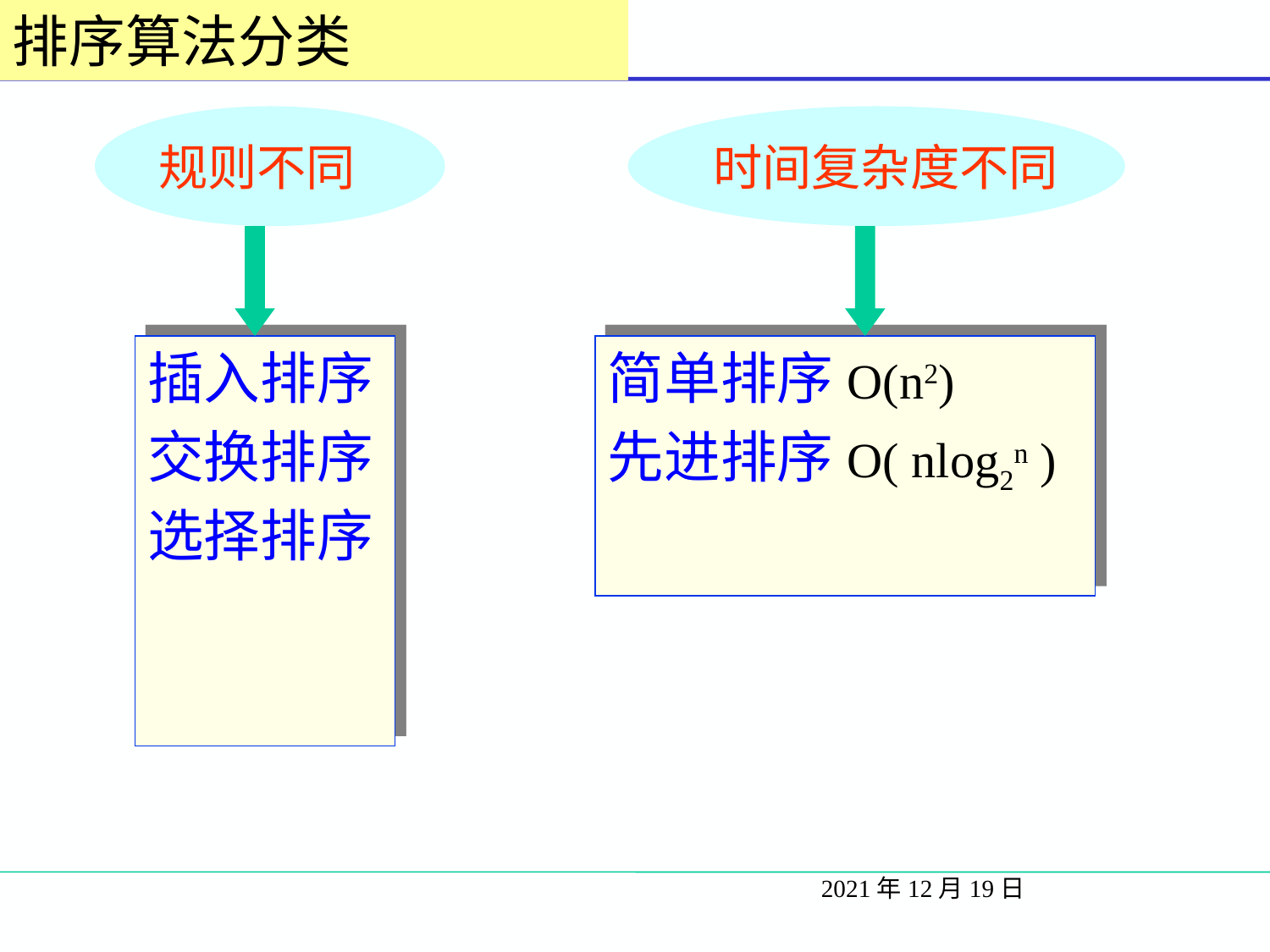

排序算法分类
规则不同
时间复杂度不同

插入排序
交换排序
选择排序

简单排序O(n2)
先进排序O( nlog2n )

                    2021年12月19日